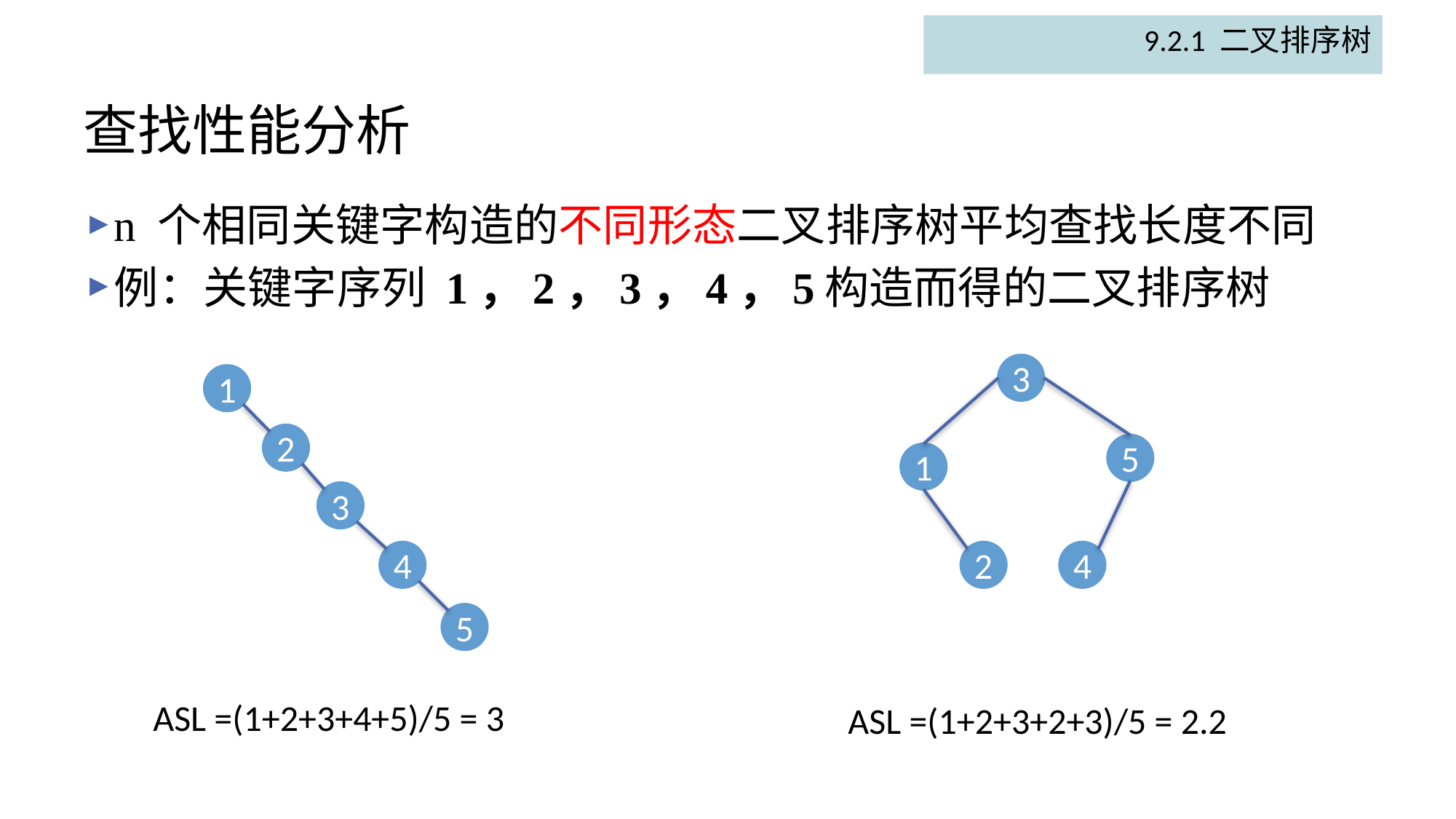

9.2.1 二叉排序树
# 查找性能分析
n 个相同关键字构造的不同形态二叉排序树平均查找长度不同
例：关键字序列 1，2，3，4，5构造而得的二叉排序树
3
5
1
2
4
1
2
3
4
5
ASL =(1+2+3+4+5)/5 = 3
ASL =(1+2+3+2+3)/5 = 2.2